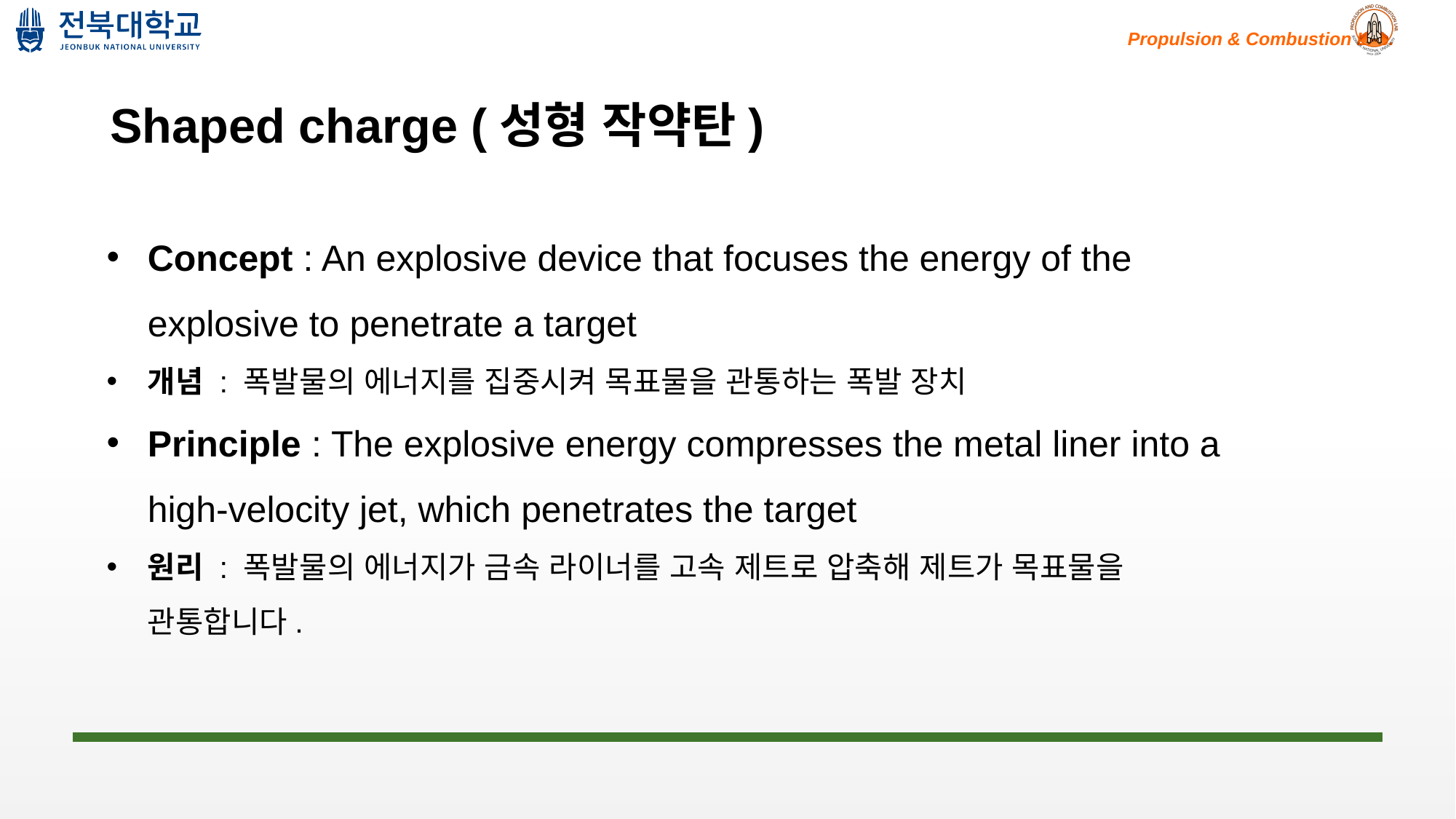

Shaped charge (성형 작약탄)
Concept : An explosive device that focuses the energy of the explosive to penetrate a target
개념 : 폭발물의 에너지를 집중시켜 목표물을 관통하는 폭발 장치
Principle : The explosive energy compresses the metal liner into a high-velocity jet, which penetrates the target
원리 : 폭발물의 에너지가 금속 라이너를 고속 제트로 압축해 제트가 목표물을 관통합니다.